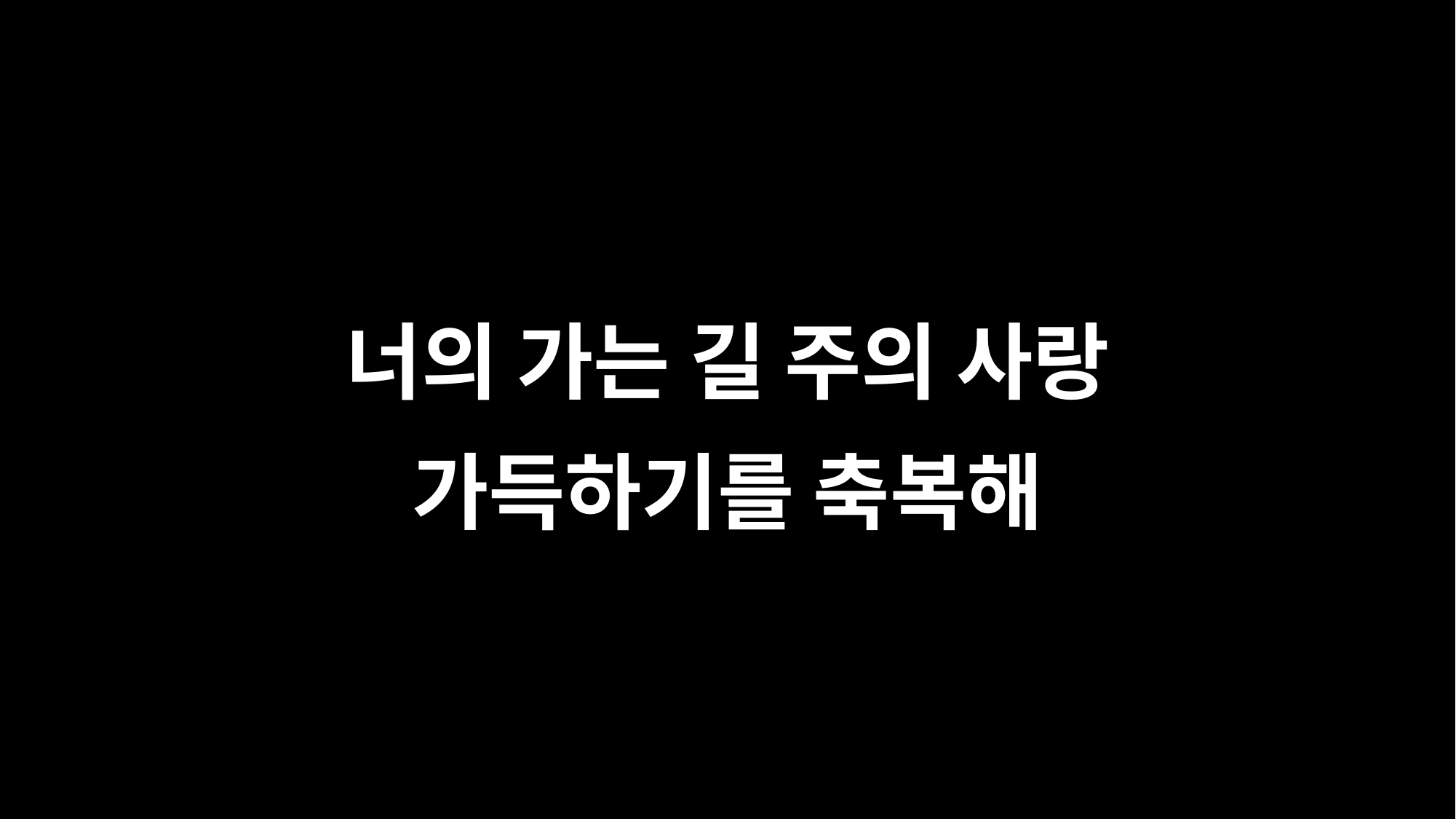

너의 가는 길 주의 사랑
가득하기를 축복해